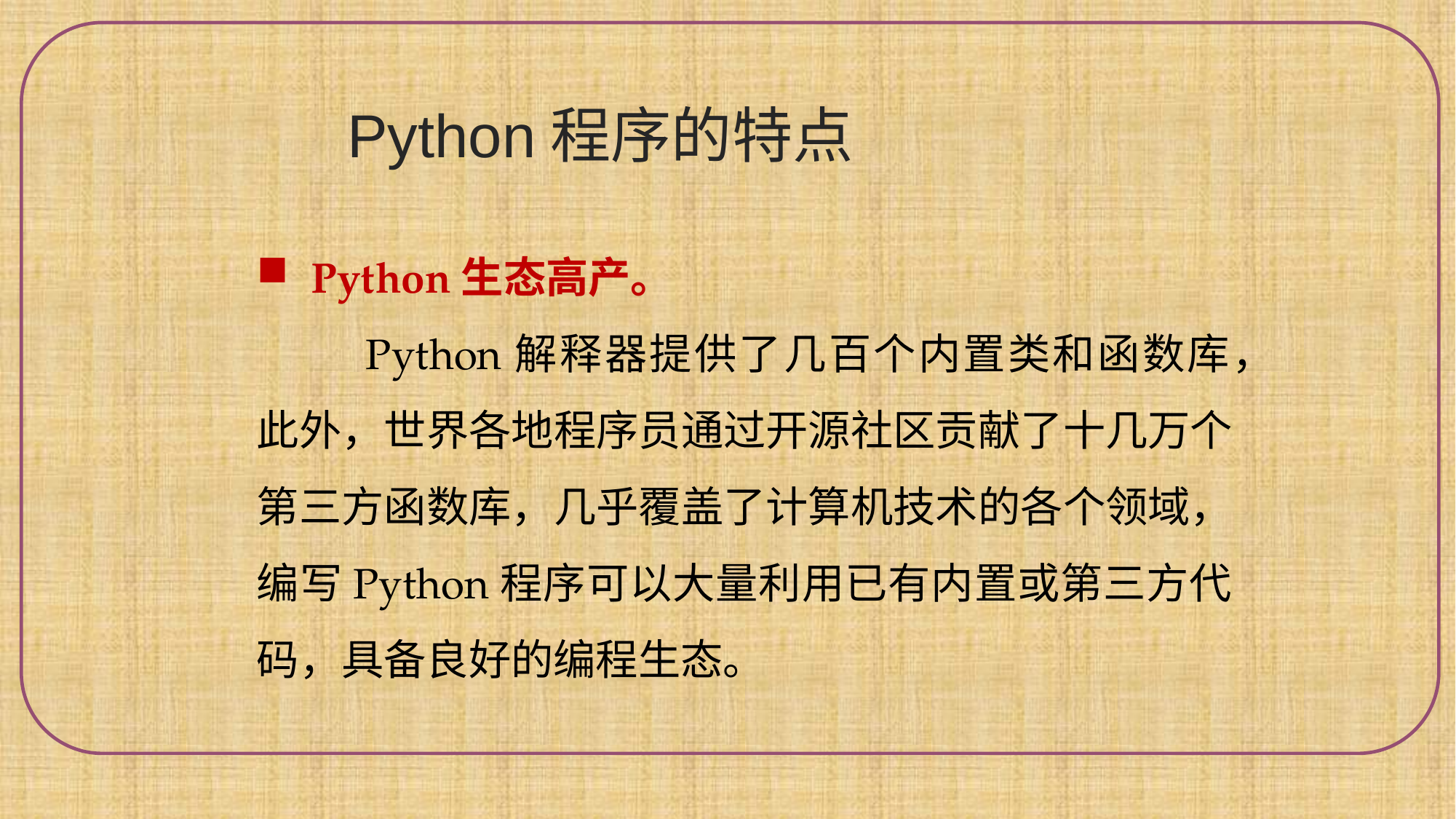

Python程序的特点
Python生态高产。
	Python解释器提供了几百个内置类和函数库，此外，世界各地程序员通过开源社区贡献了十几万个第三方函数库，几乎覆盖了计算机技术的各个领域，编写Python程序可以大量利用已有内置或第三方代码，具备良好的编程生态。